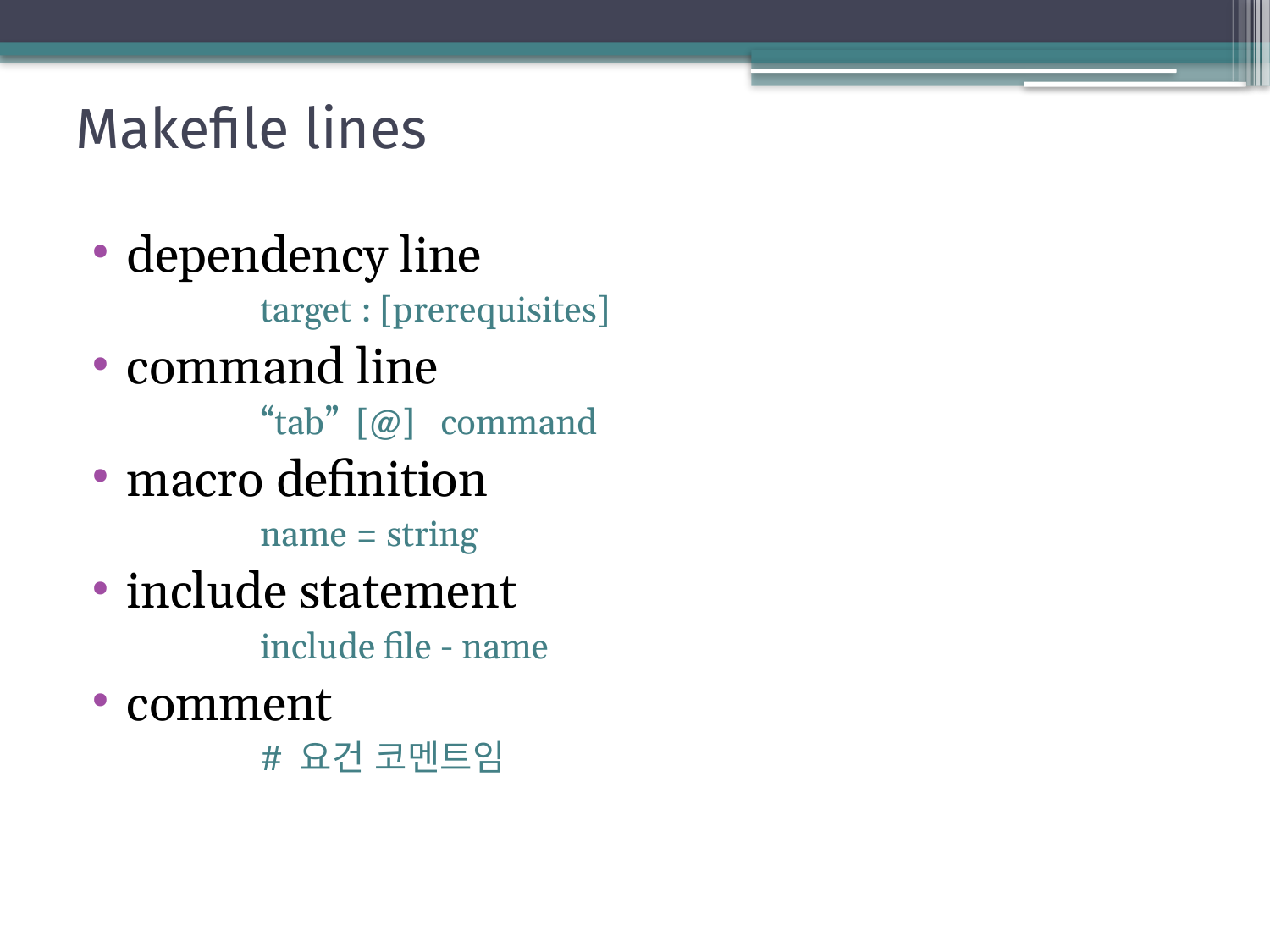

# Makefile lines
dependency line
	target : [prerequisites]
command line
	“tab”  [@]   command
macro definition
	name = string
include statement
	include file - name
comment
	# 요건 코멘트임